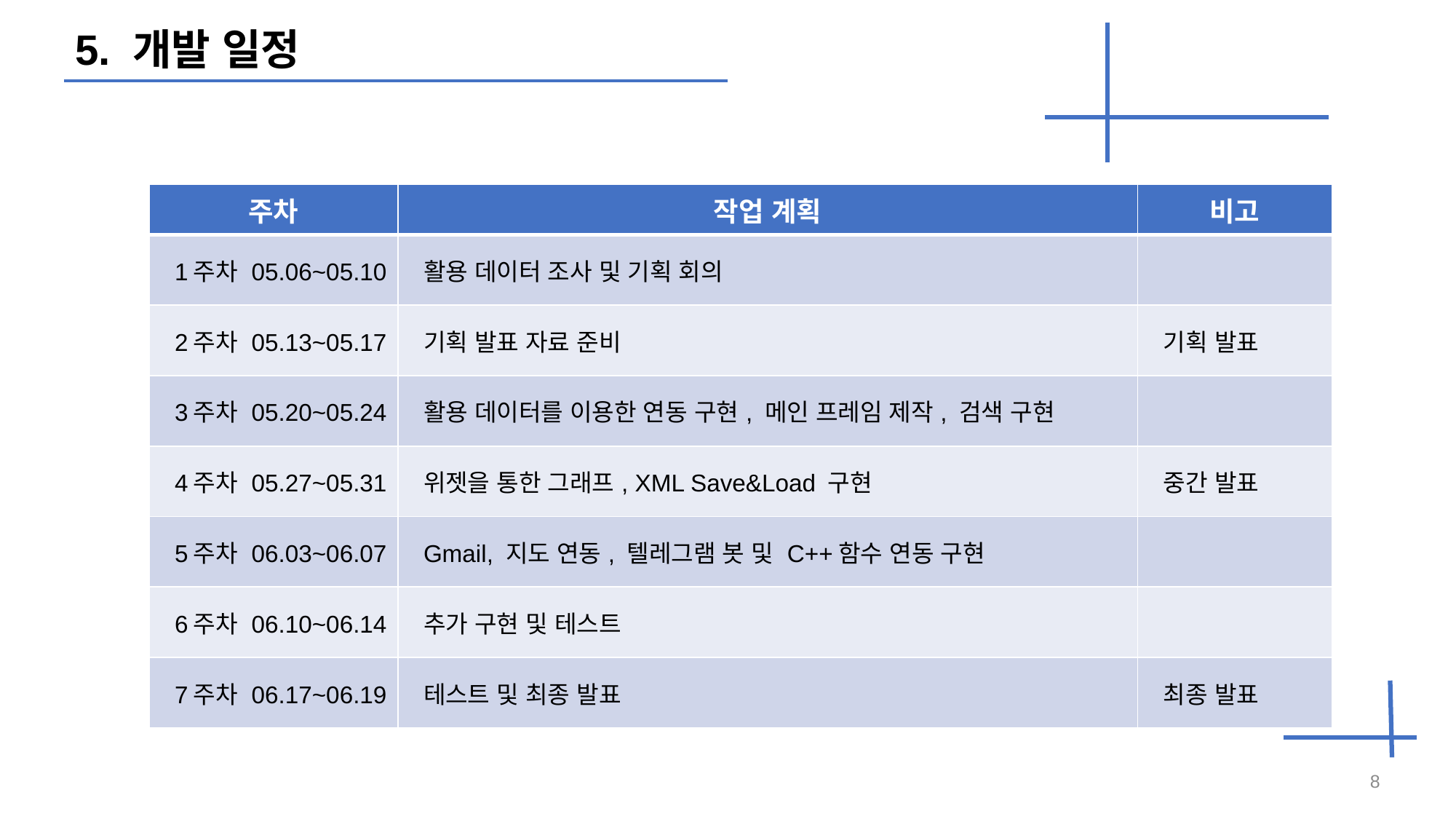

# 5. 개발 일정

| 주차 | 작업 계획 | 비고 |
| --- | --- | --- |
| 1주차 05.06~05.10 | 활용 데이터 조사 및 기획 회의 |  |
| 2주차 05.13~05.17 | 기획 발표 자료 준비 | 기획 발표 |
| 3주차 05.20~05.24 | 활용 데이터를 이용한 연동 구현, 메인 프레임 제작, 검색 구현 |  |
| 4주차 05.27~05.31 | 위젯을 통한 그래프, XML Save&Load 구현 | 중간 발표 |
| 5주차 06.03~06.07 | Gmail, 지도 연동, 텔레그램 봇 및 C++함수 연동 구현 |  |
| 6주차 06.10~06.14 | 추가 구현 및 테스트 |  |
| 7주차 06.17~06.19 | 테스트 및 최종 발표 | 최종 발표 |
8